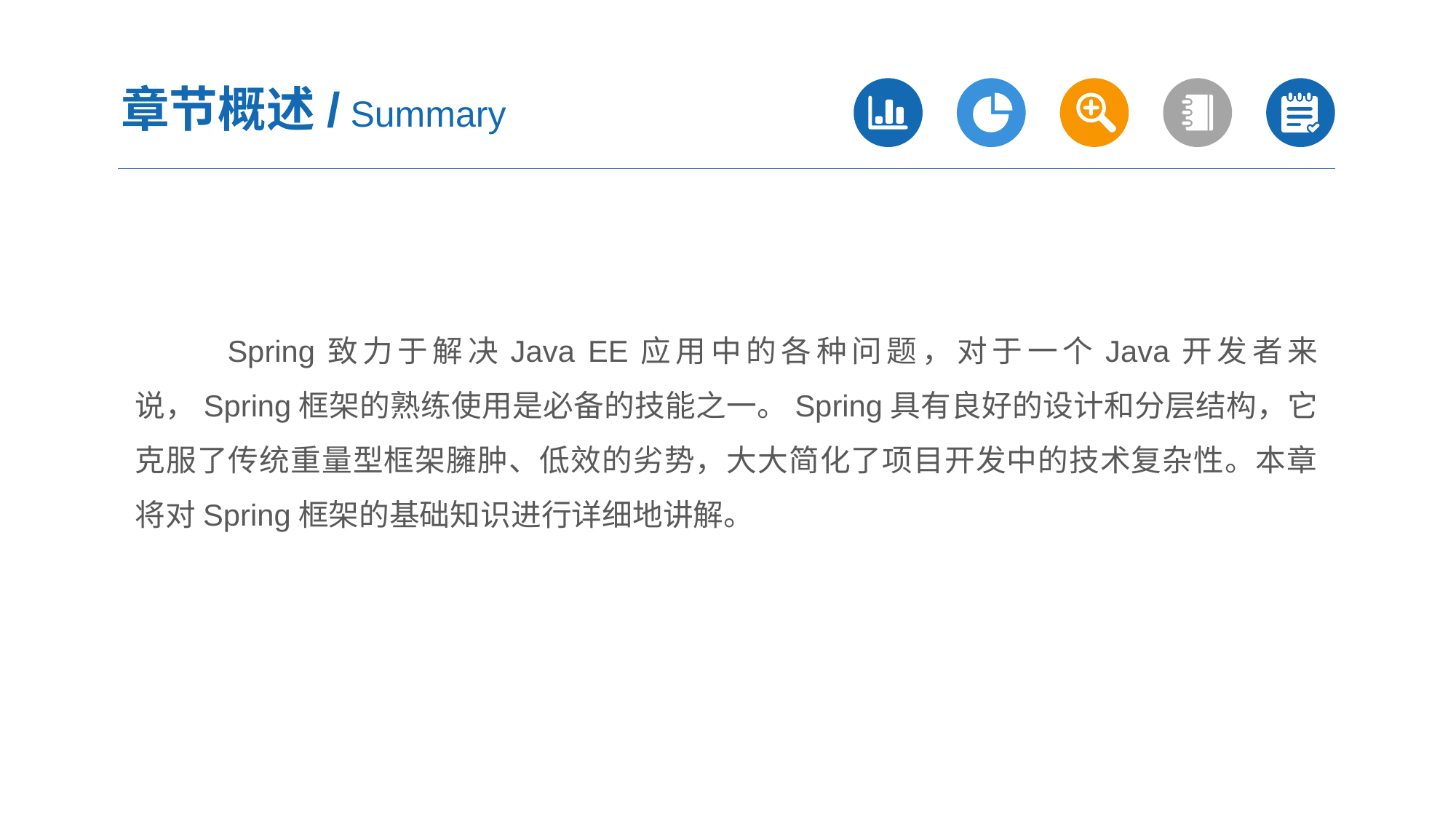

章节概述/ Summary
       Spring致力于解决Java EE应用中的各种问题，对于一个Java开发者来说，Spring框架的熟练使用是必备的技能之一。Spring具有良好的设计和分层结构，它克服了传统重量型框架臃肿、低效的劣势，大大简化了项目开发中的技术复杂性。本章将对Spring框架的基础知识进行详细地讲解。